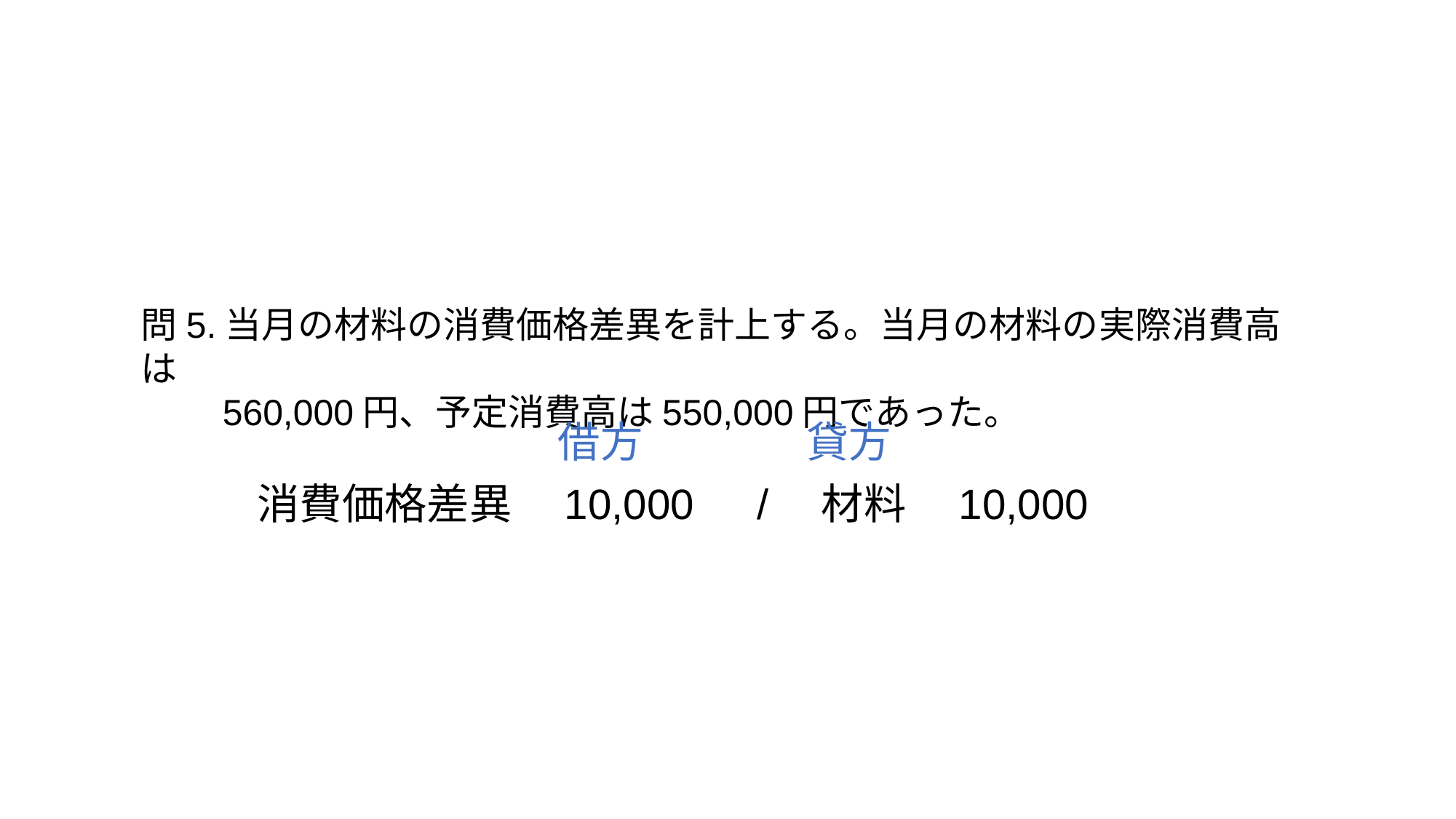

問5.当月の材料の消費価格差異を計上する。当月の材料の実際消費高は
　　560,000円、予定消費高は550,000円であった。
借方
貸方
消費価格差異　10,000　/　材料　10,000